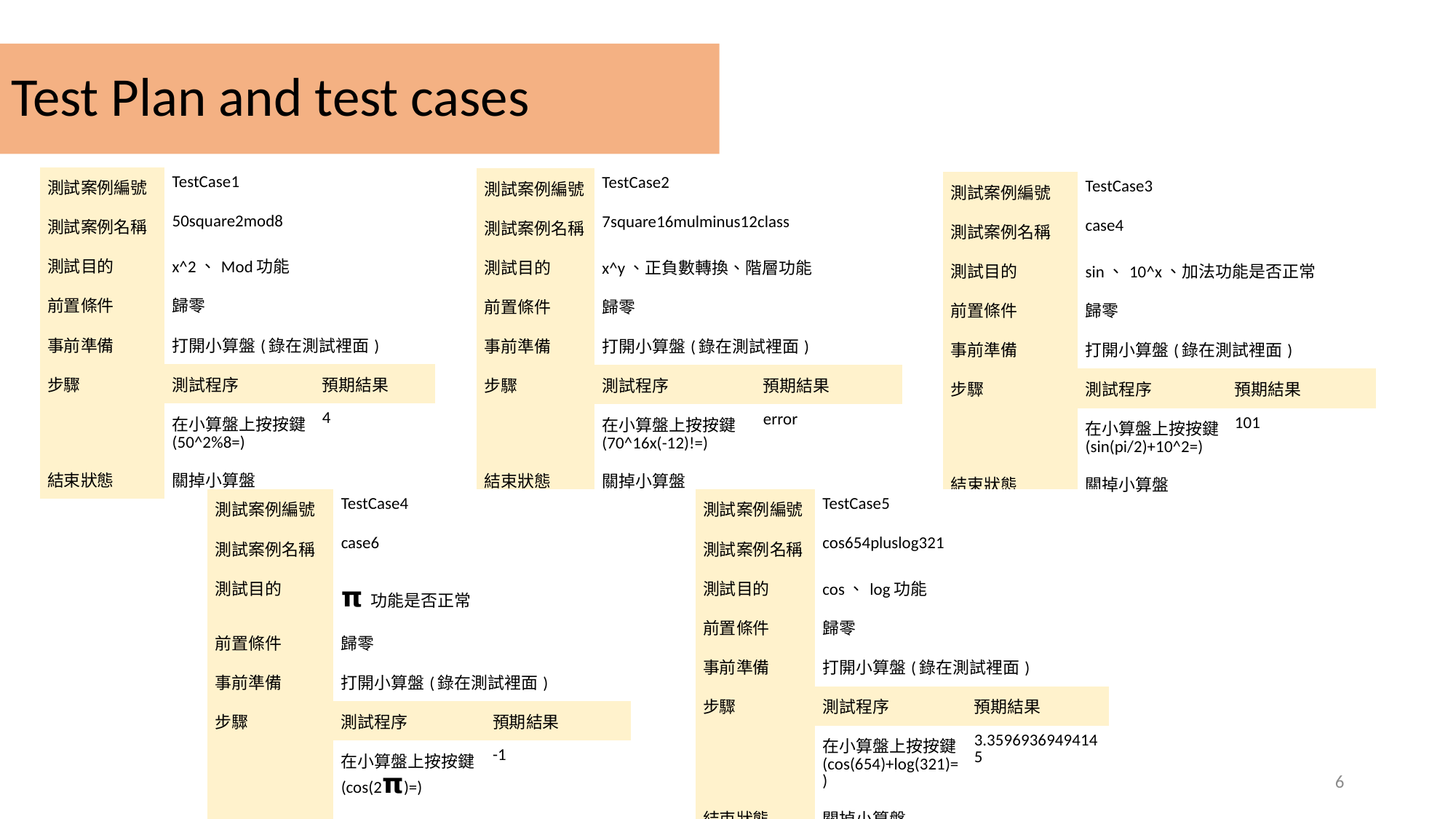

# Test Plan and test cases
| 測試案例編號 | TestCase1 |  |
| --- | --- | --- |
| 測試案例名稱 | 50square2mod8 |  |
| 測試目的 | x^2、Mod功能 |  |
| 前置條件 | 歸零 |  |
| 事前準備 | 打開小算盤(錄在測試裡面) |  |
| 步驟 | 測試程序 | 預期結果 |
|  | 在小算盤上按按鍵(50^2%8=) | 4 |
| 結束狀態 | 關掉小算盤 |  |
| 測試案例編號 | TestCase2 |  |
| --- | --- | --- |
| 測試案例名稱 | 7square16mulminus12class |  |
| 測試目的 | x^y、正負數轉換、階層功能 |  |
| 前置條件 | 歸零 |  |
| 事前準備 | 打開小算盤(錄在測試裡面) |  |
| 步驟 | 測試程序 | 預期結果 |
|  | 在小算盤上按按鍵(70^16x(-12)!=) | error |
| 結束狀態 | 關掉小算盤 |  |
| 測試案例編號 | TestCase3 |  |
| --- | --- | --- |
| 測試案例名稱 | case4 |  |
| 測試目的 | sin、10^x、加法功能是否正常 |  |
| 前置條件 | 歸零 |  |
| 事前準備 | 打開小算盤(錄在測試裡面) |  |
| 步驟 | 測試程序 | 預期結果 |
|  | 在小算盤上按按鍵(sin(pi/2)+10^2=) | 101 |
| 結束狀態 | 關掉小算盤 |  |
| 測試案例編號 | TestCase4 |  |
| --- | --- | --- |
| 測試案例名稱 | case6 |  |
| 測試目的 | 𝝿功能是否正常 |  |
| 前置條件 | 歸零 |  |
| 事前準備 | 打開小算盤(錄在測試裡面) |  |
| 步驟 | 測試程序 | 預期結果 |
|  | 在小算盤上按按鍵(cos(2𝝿)=) | -1 |
| 結束狀態 | 關掉小算盤 |  |
| 測試案例編號 | TestCase5 |  |
| --- | --- | --- |
| 測試案例名稱 | cos654pluslog321 |  |
| 測試目的 | cos、log功能 |  |
| 前置條件 | 歸零 |  |
| 事前準備 | 打開小算盤(錄在測試裡面) |  |
| 步驟 | 測試程序 | 預期結果 |
|  | 在小算盤上按按鍵(cos(654)+log(321)=) | 3.35969369494145 |
| 結束狀態 | 關掉小算盤 |  |
6